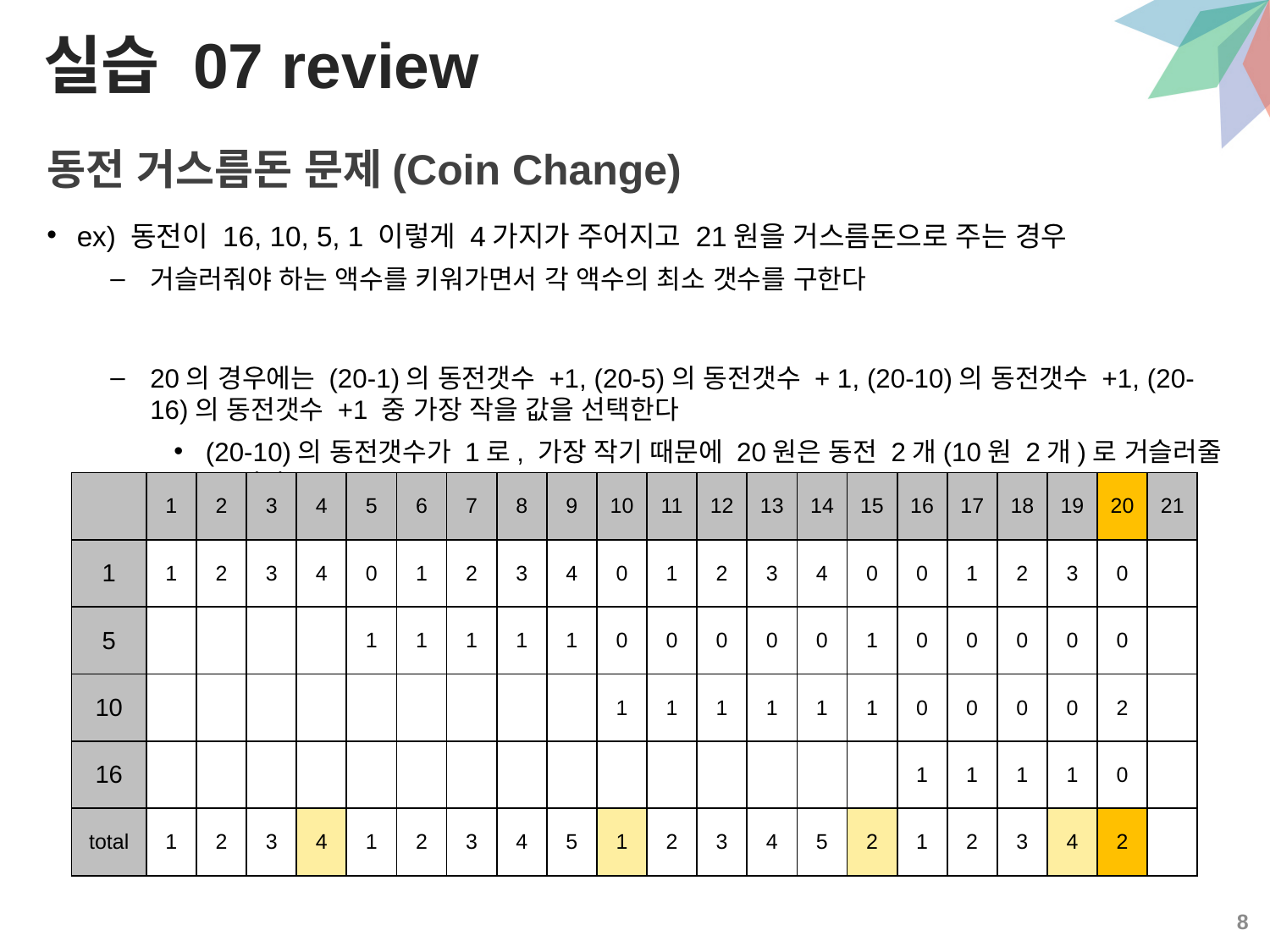

# 실습 07 review
동전 거스름돈 문제(Coin Change)
ex) 동전이 16, 10, 5, 1 이렇게 4가지가 주어지고 21원을 거스름돈으로 주는 경우
거슬러줘야 하는 액수를 키워가면서 각 액수의 최소 갯수를 구한다

20의 경우에는 (20-1)의 동전갯수 +1, (20-5)의 동전갯수 + 1, (20-10)의 동전갯수 +1, (20-16)의 동전갯수 +1 중 가장 작을 값을 선택한다
(20-10)의 동전갯수가 1로, 가장 작기 때문에 20원은 동전 2개(10원 2개)로 거슬러줄 수 있다

|  | 1 | 2 | 3 | 4 | 5 | 6 | 7 | 8 | 9 | 10 | 11 | 12 | 13 | 14 | 15 | 16 | 17 | 18 | 19 | 20 | 21 |
| --- | --- | --- | --- | --- | --- | --- | --- | --- | --- | --- | --- | --- | --- | --- | --- | --- | --- | --- | --- | --- | --- |
| 1 | 1 | 2 | 3 | 4 | 0 | 1 | 2 | 3 | 4 | 0 | 1 | 2 | 3 | 4 | 0 | 0 | 1 | 2 | 3 | 0 |  |
| 5 |  |  |  |  | 1 | 1 | 1 | 1 | 1 | 0 | 0 | 0 | 0 | 0 | 1 | 0 | 0 | 0 | 0 | 0 |  |
| 10 |  |  |  |  |  |  |  |  |  | 1 | 1 | 1 | 1 | 1 | 1 | 0 | 0 | 0 | 0 | 2 |  |
| 16 |  |  |  |  |  |  |  |  |  |  |  |  |  |  |  | 1 | 1 | 1 | 1 | 0 |  |
| total | 1 | 2 | 3 | 4 | 1 | 2 | 3 | 4 | 5 | 1 | 2 | 3 | 4 | 5 | 2 | 1 | 2 | 3 | 4 | 2 |  |
8